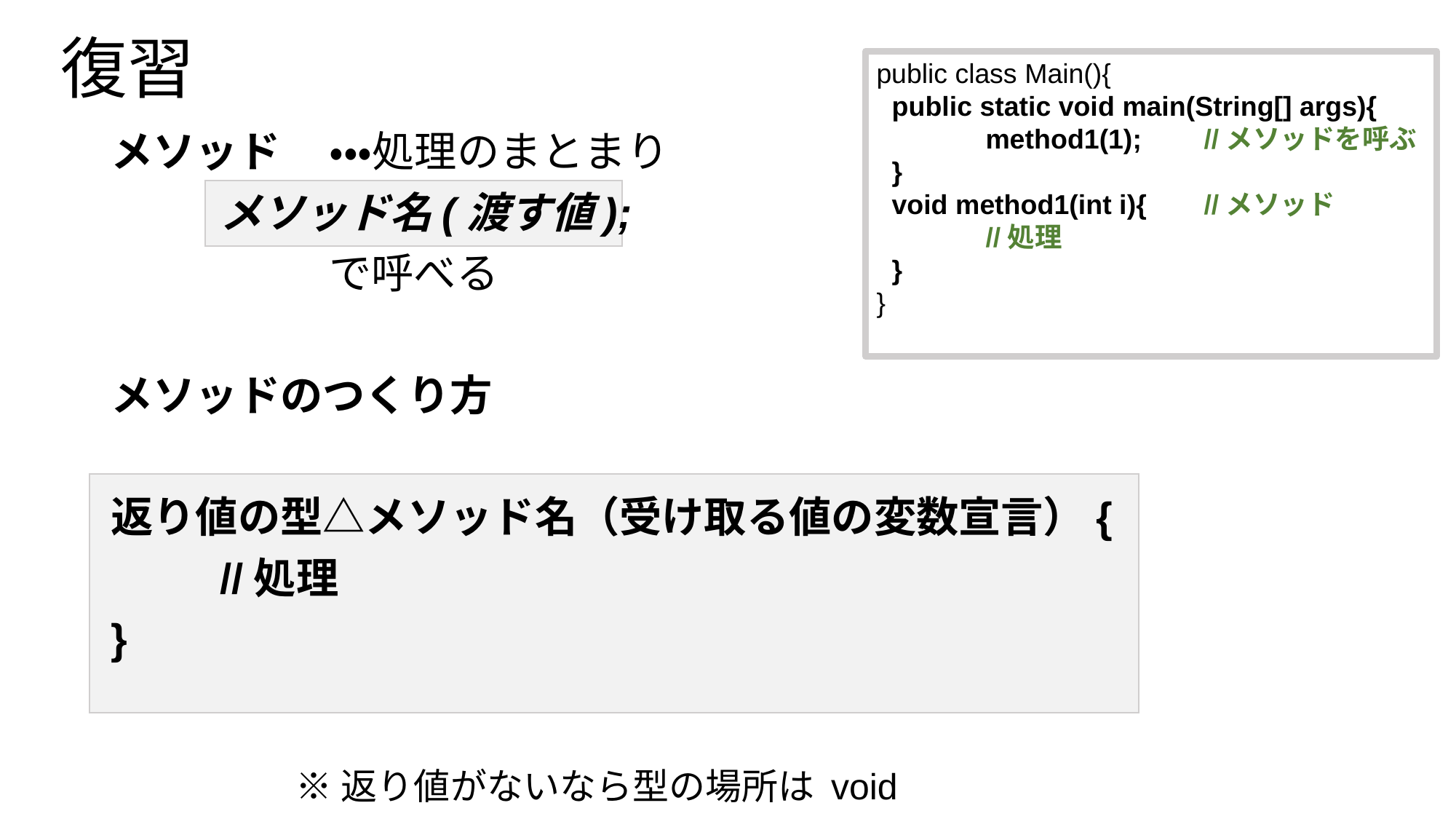

# 復習
public class Main(){
  public static void main(String[] args){
	method1(1);	//メソッドを呼ぶ
  }
  void method1(int i){	//メソッド
	//処理
  }
}

メソッド	・・・処理のまとまり
	メソッド名(渡す値);
		で呼べる

メソッドのつくり方

返り値の型△メソッド名（受け取る値の変数宣言）{
	//処理
}

※返り値がないなら型の場所は void